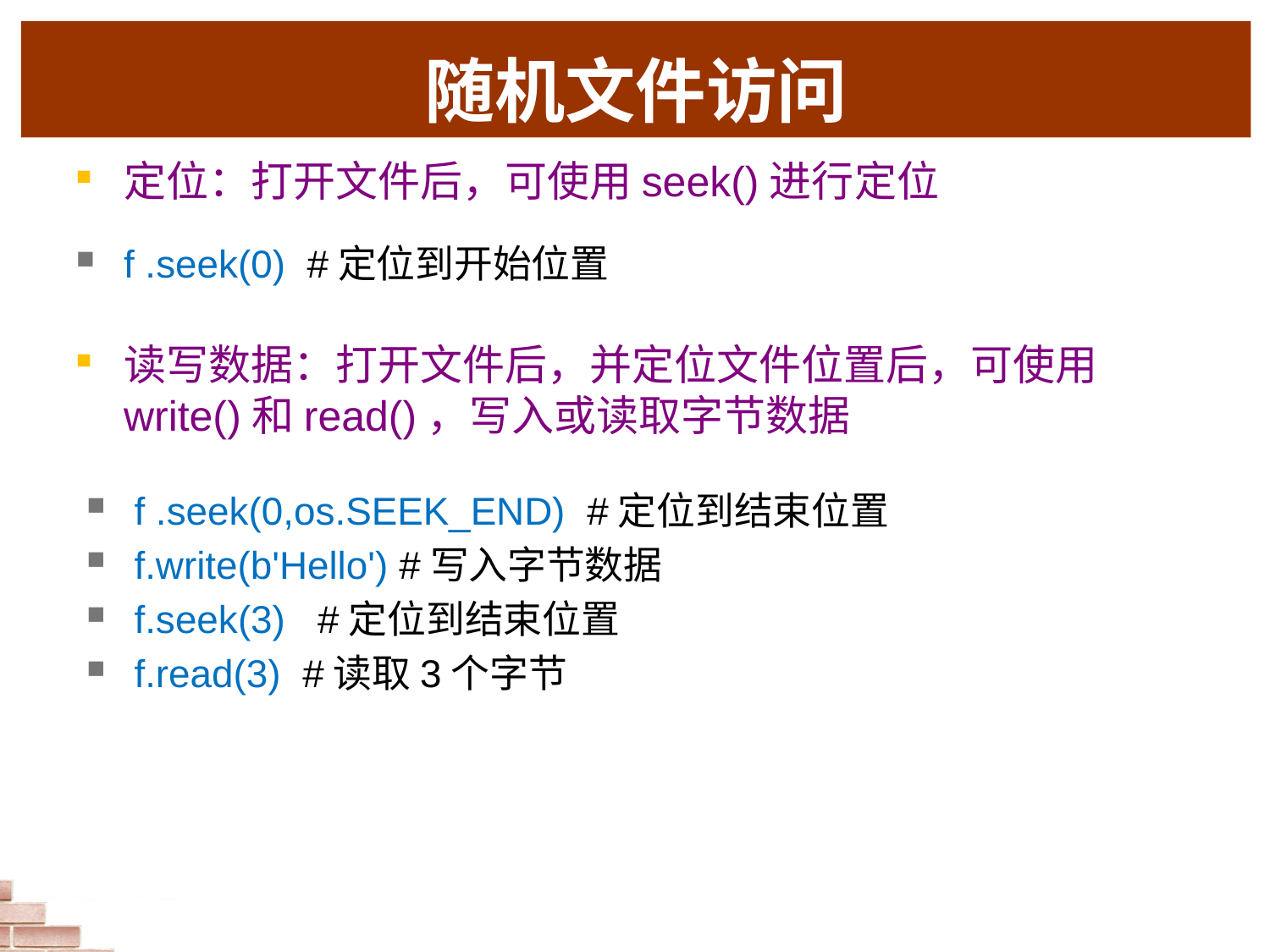

随机文件访问
定位：打开文件后，可使用seek()进行定位
f .seek(0)  #定位到开始位置
读写数据：打开文件后，并定位文件位置后，可使用write()和read()，写入或读取字节数据
f .seek(0,os.SEEK_END)  #定位到结束位置
f.write(b'Hello') #写入字节数据
f.seek(3)   #定位到结束位置
f.read(3)  #读取3个字节